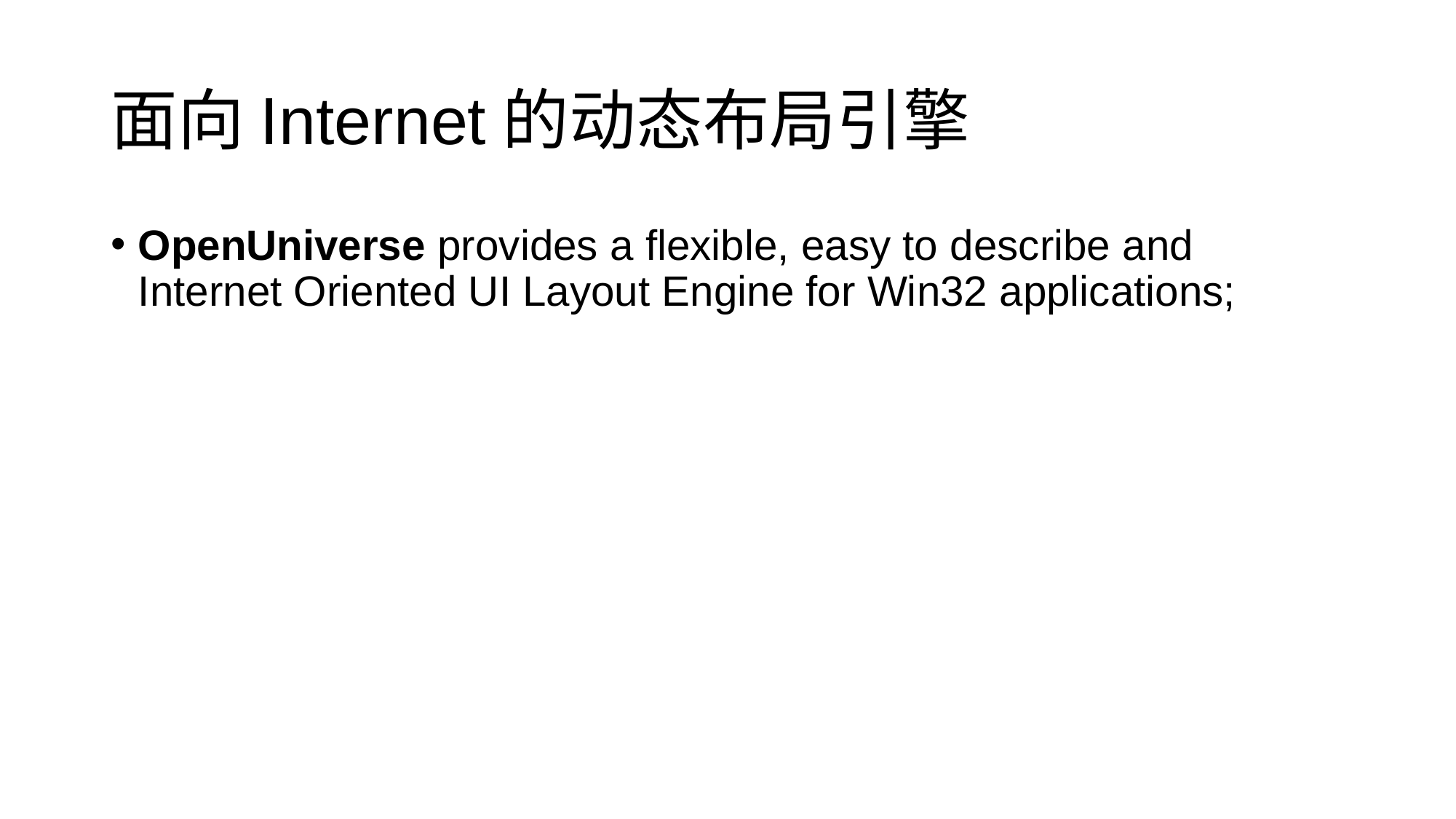

# 面向Internet的动态布局引擎
OpenUniverse provides a flexible, easy to describe and Internet Oriented UI Layout Engine for Win32 applications;